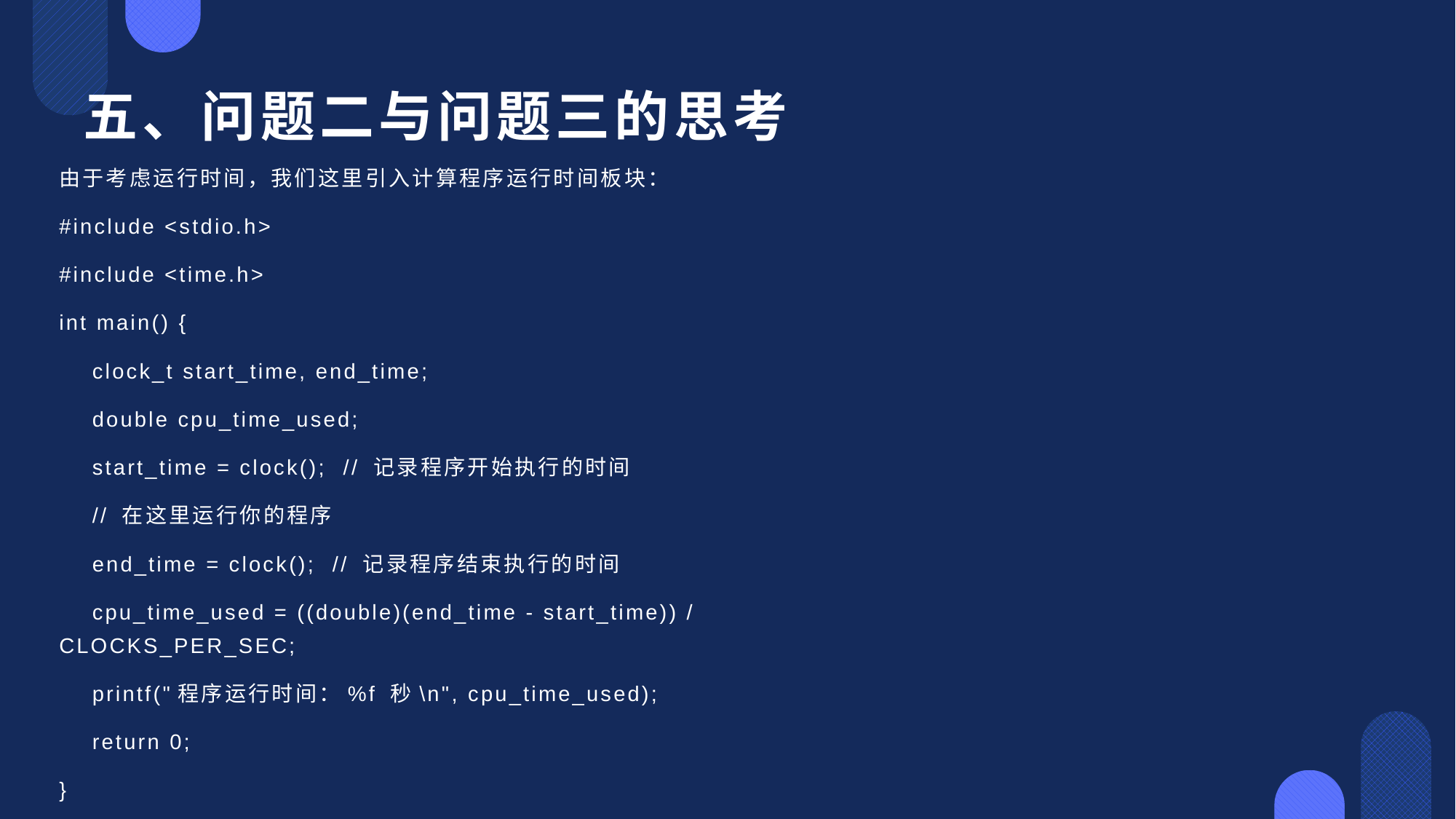

五、问题二与问题三的思考
由于考虑运行时间，我们这里引入计算程序运行时间板块：
#include <stdio.h>
#include <time.h>
int main() {
    clock_t start_time, end_time;
    double cpu_time_used;
    start_time = clock();  // 记录程序开始执行的时间
    // 在这里运行你的程序
    end_time = clock();  // 记录程序结束执行的时间
    cpu_time_used = ((double)(end_time - start_time)) / CLOCKS_PER_SEC;
    printf("程序运行时间：%f 秒\n", cpu_time_used);
    return 0;
}